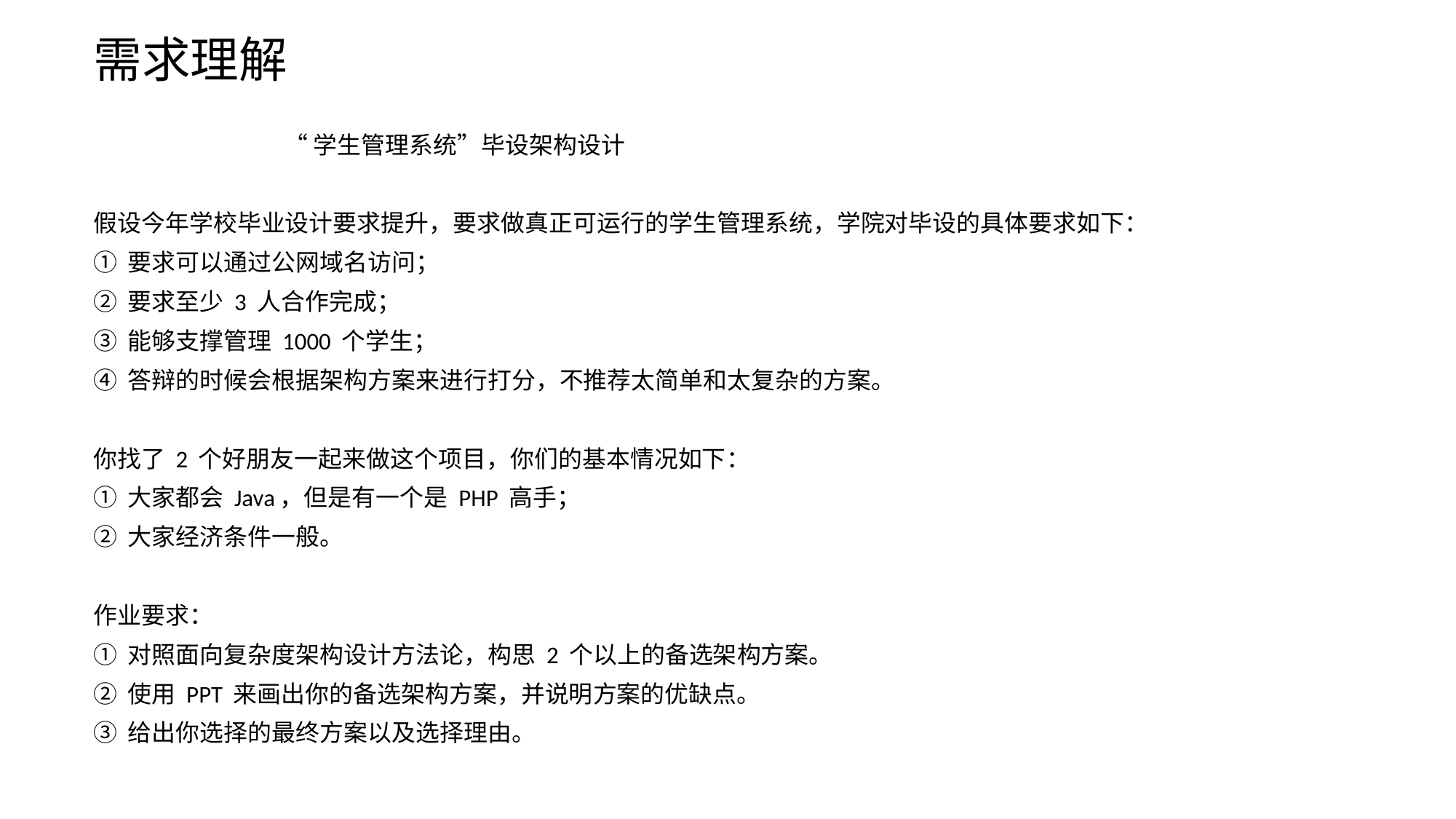

需求理解
                                   “学生管理系统”毕设架构设计

假设今年学校毕业设计要求提升，要求做真正可运行的学生管理系统，学院对毕设的具体要求如下：
① 要求可以通过公网域名访问；
② 要求至少 3 人合作完成；
③ 能够支撑管理 1000 个学生；
④ 答辩的时候会根据架构方案来进行打分，不推荐太简单和太复杂的方案。

你找了 2 个好朋友一起来做这个项目，你们的基本情况如下：
① 大家都会 Java，但是有一个是 PHP 高手；
② 大家经济条件一般。

作业要求：
① 对照面向复杂度架构设计方法论，构思 2 个以上的备选架构方案。
② 使用 PPT 来画出你的备选架构方案，并说明方案的优缺点。
③ 给出你选择的最终方案以及选择理由。